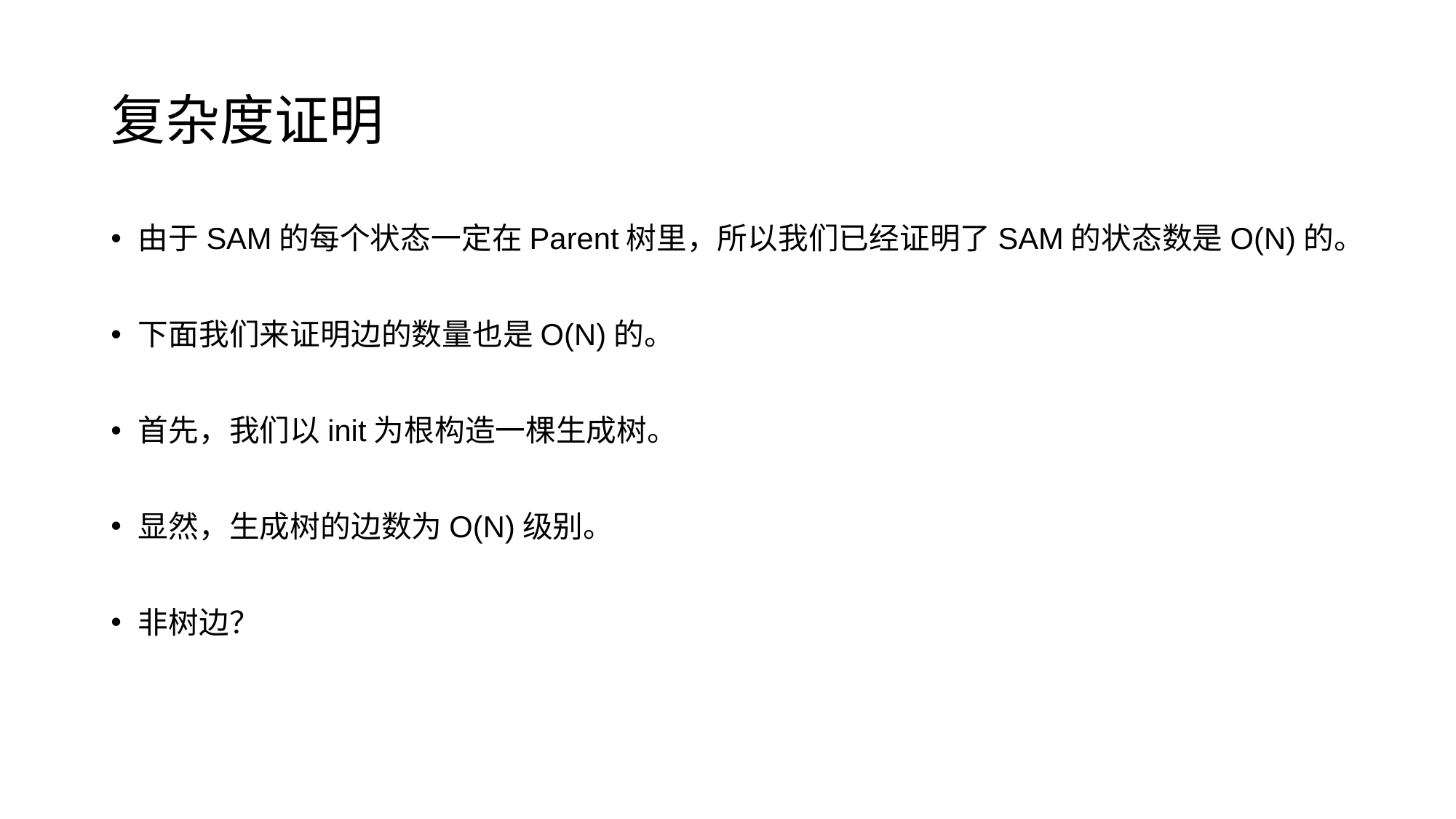

# 复杂度证明
由于SAM的每个状态一定在Parent树里，所以我们已经证明了SAM的状态数是O(N)的。

下面我们来证明边的数量也是O(N)的。

首先，我们以init为根构造一棵生成树。

显然，生成树的边数为O(N)级别。

非树边？